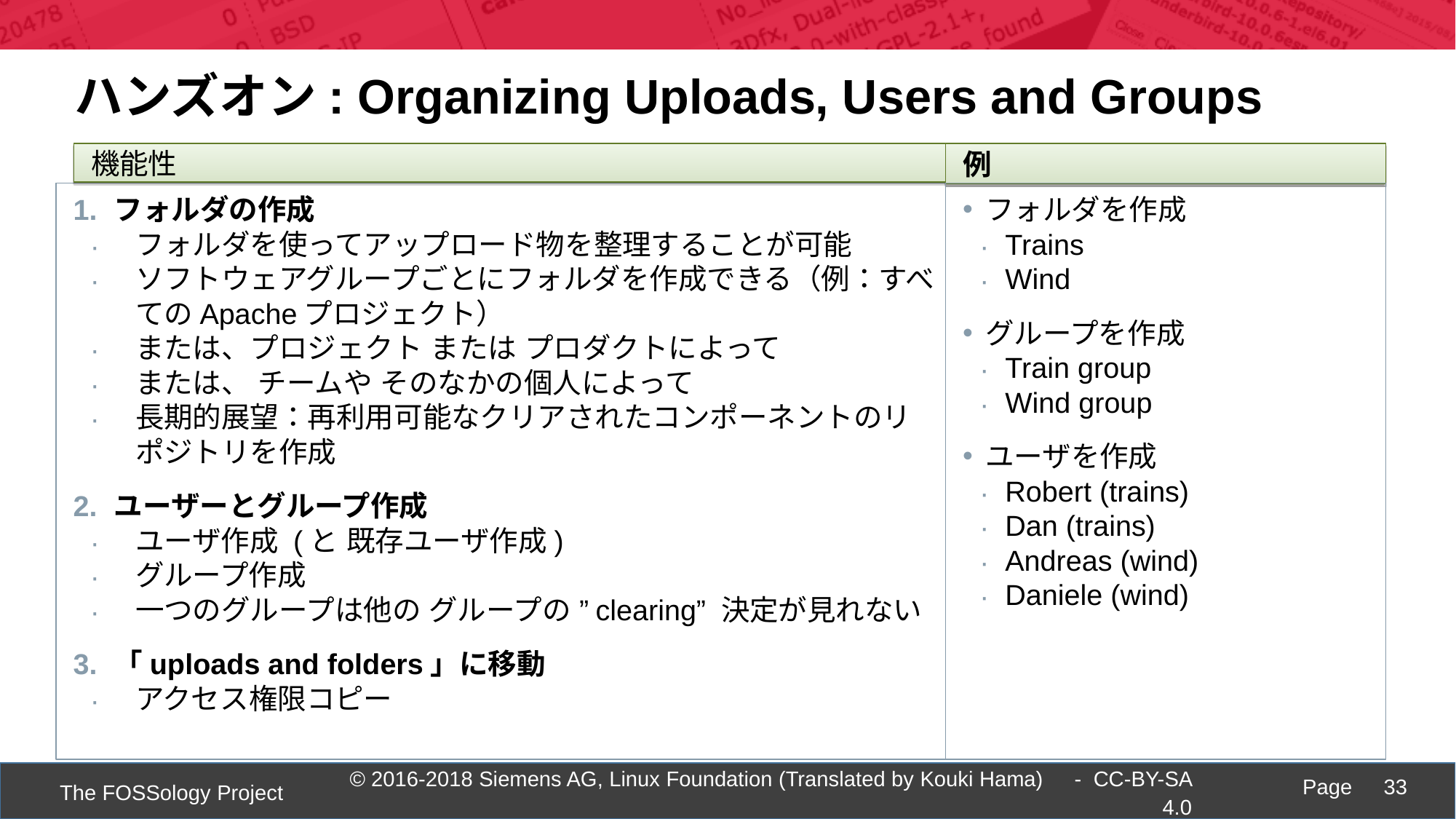

ハンズオン: Organizing Uploads, Users and Groups
機能性
例
フォルダの作成
フォルダを使ってアップロード物を整理することが可能
ソフトウェアグループごとにフォルダを作成できる（例：すべてのApacheプロジェクト）
または、プロジェクト または プロダクトによって
または、 チームや そのなかの個人によって
長期的展望：再利用可能なクリアされたコンポーネントのリポジトリを作成
ユーザーとグループ作成
ユーザ作成 (と 既存ユーザ作成)
グループ作成
一つのグループは他の グループの ”clearing” 決定が見れない
「uploads and folders」に移動
アクセス権限コピー
フォルダを作成
Trains
Wind
グループを作成
Train group
Wind group
ユーザを作成
Robert (trains)
Dan (trains)
Andreas (wind)
Daniele (wind)